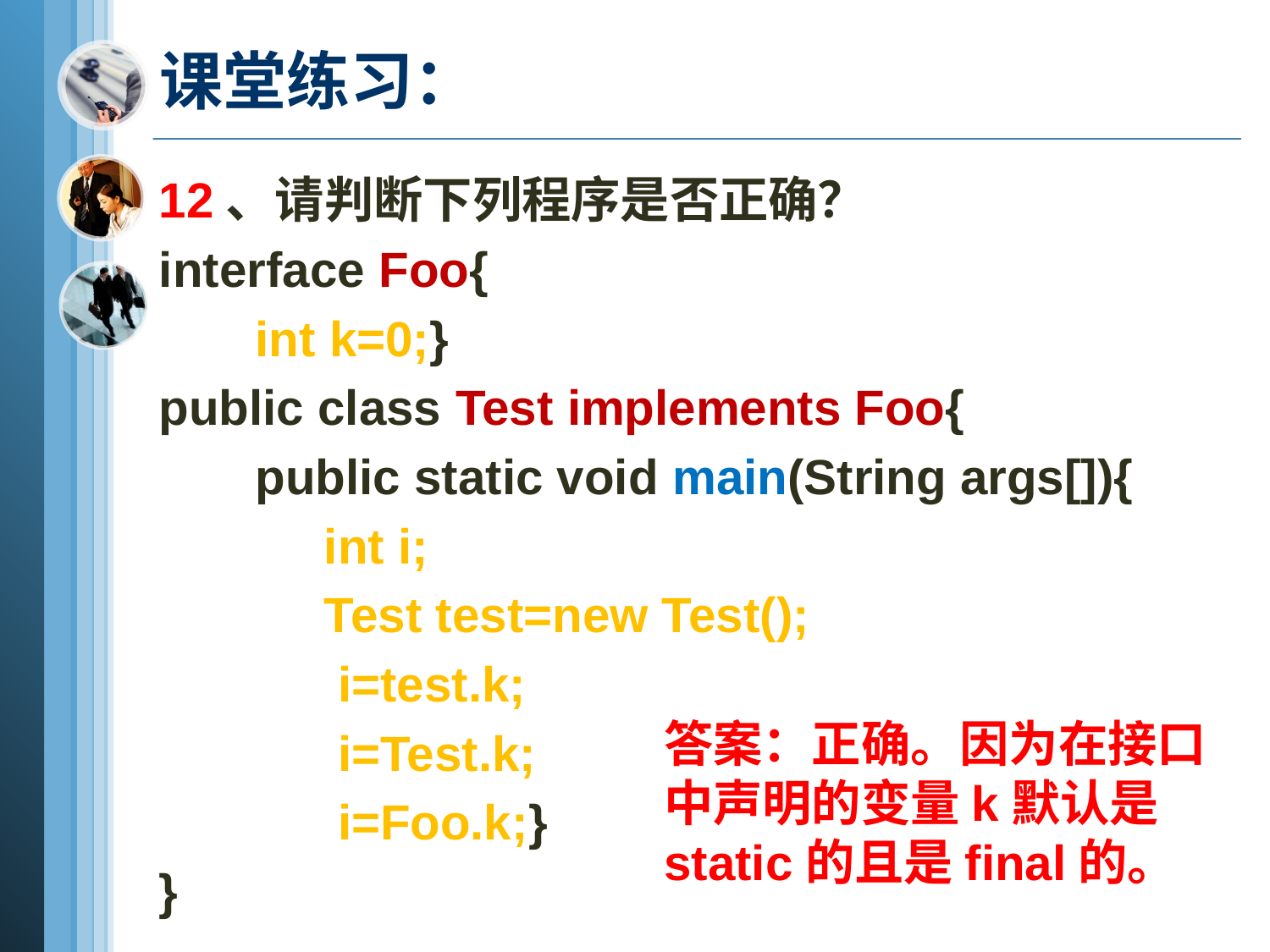

# 课堂练习：
12、请判断下列程序是否正确？
interface Foo{
       int k=0;}
public class Test implements Foo{
       public static void main(String args[]){
            int i;
            Test test=new Test();
             i=test.k;
             i=Test.k;
             i=Foo.k;}
}
答案：正确。因为在接口中声明的变量k默认是static的且是final的。